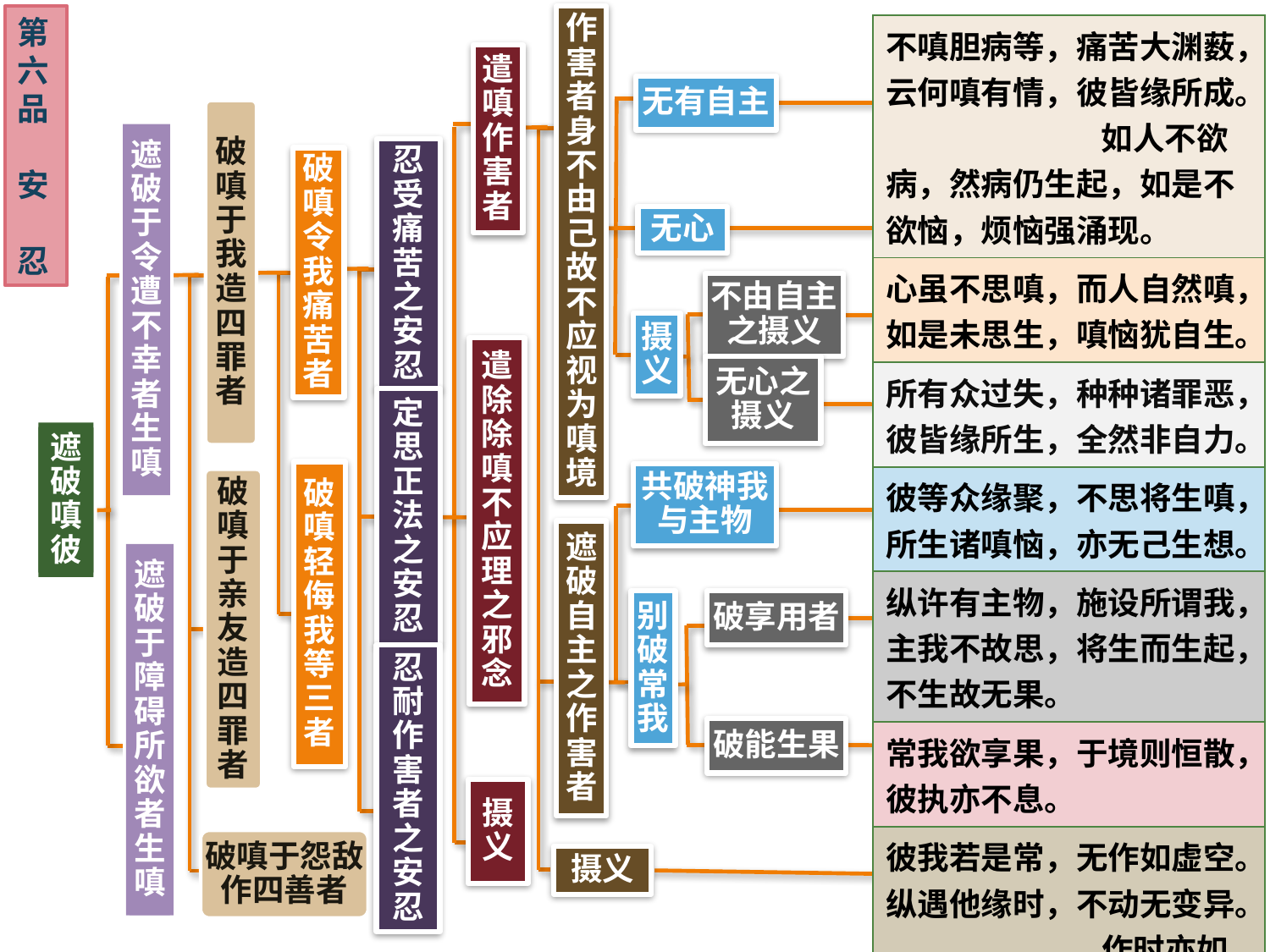

第六品

安   忍
作害者身不由己故不应视为嗔境
| 不嗔胆病等，痛苦大渊薮，云何嗔有情，彼皆缘所成。 如人不欲病，然病仍生起，如是不欲恼，烦恼强涌现。 |
| --- |
| 心虽不思嗔，而人自然嗔，如是未思生，嗔恼犹自生。 |
| 所有众过失，种种诸罪恶，彼皆缘所生，全然非自力。 |
| 彼等众缘聚，不思将生嗔，所生诸嗔恼，亦无己生想。 |
| 纵许有主物，施设所谓我，主我不故思，将生而生起，不生故无果。 |
| 常我欲享果，于境则恒散，彼执亦不息。 |
| 彼我若是常，无作如虚空。纵遇他缘时，不动无变异。 作时亦如前，则作有何用？谓作用即此，我作何相干？ |
| 是故一切法，依他非自主，知已不应嗔，如幻如化事。 |
遣嗔作害者
无有自主

破嗔于我造四罪者
遮破于令遭不幸者生嗔

忍受痛苦之安忍
破嗔令我痛苦者
无心
不由自主之摄义
摄义
遣除除嗔不应理之邪念
无心之摄义
定思正法之安忍

遮破嗔彼
破嗔轻侮我等三者
共破神我与主物

破嗔于亲友造四罪者
遮破自主之作害者
遮破于障碍所欲者生嗔

别破常我
破享用者
忍耐作害者之安忍
破能生果

摄义

破嗔于怨敌作四善者

摄义